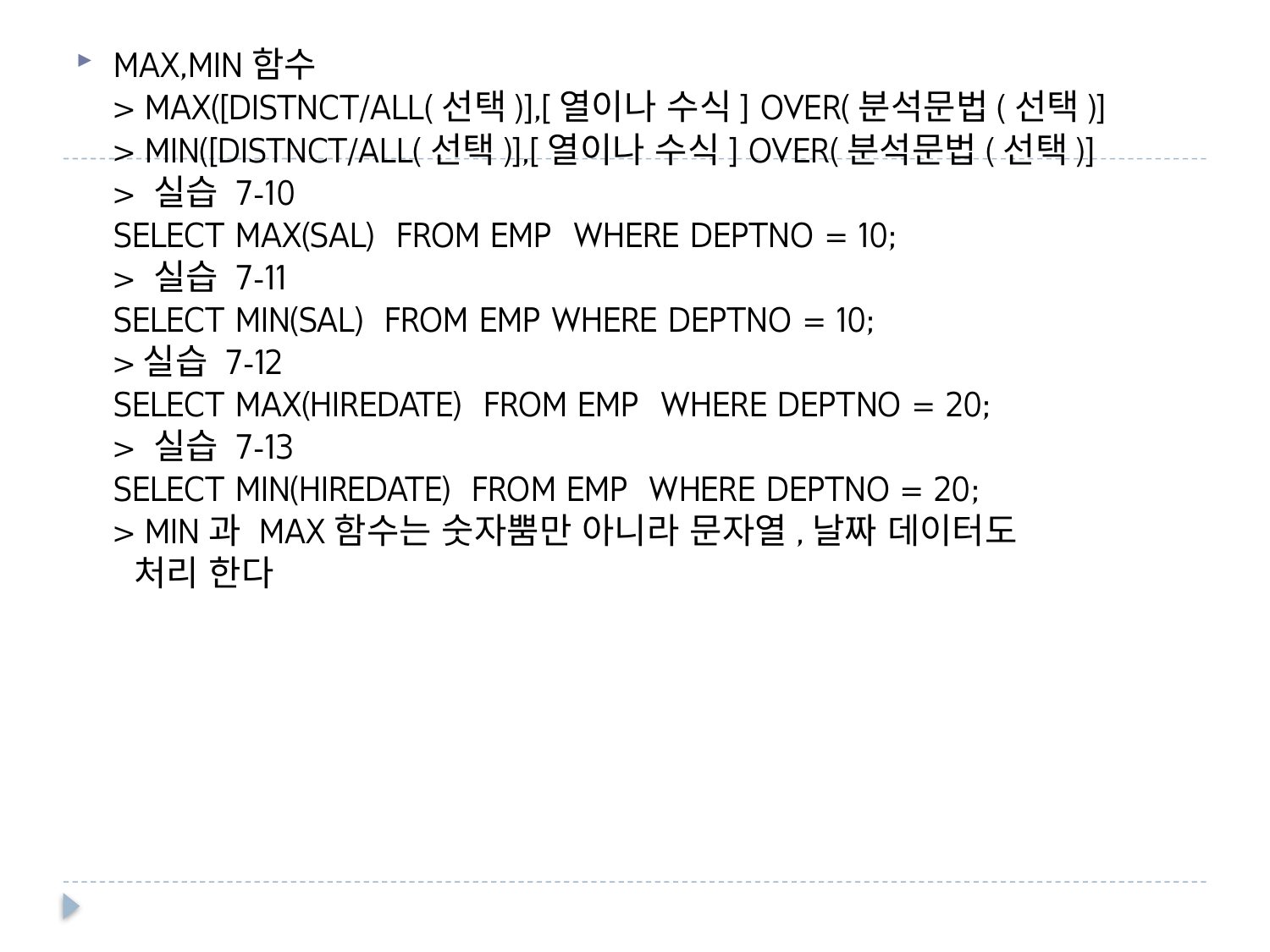

MAX,MIN함수
> MAX([DISTNCT/ALL(선택)],[열이나 수식] OVER(분석문법(선택)]
> MIN([DISTNCT/ALL(선택)],[열이나 수식] OVER(분석문법(선택)]
> 실습 7-10
SELECT MAX(SAL)  FROM EMP  WHERE DEPTNO = 10;
> 실습 7-11
SELECT MIN(SAL)  FROM EMP WHERE DEPTNO = 10;
>실습 7-12
SELECT MAX(HIREDATE)  FROM EMP  WHERE DEPTNO = 20;
> 실습 7-13
SELECT MIN(HIREDATE)  FROM EMP  WHERE DEPTNO = 20;
> MIN과 MAX함수는 숫자뿜만 아니라 문자열,날짜 데이터도
  처리 한다